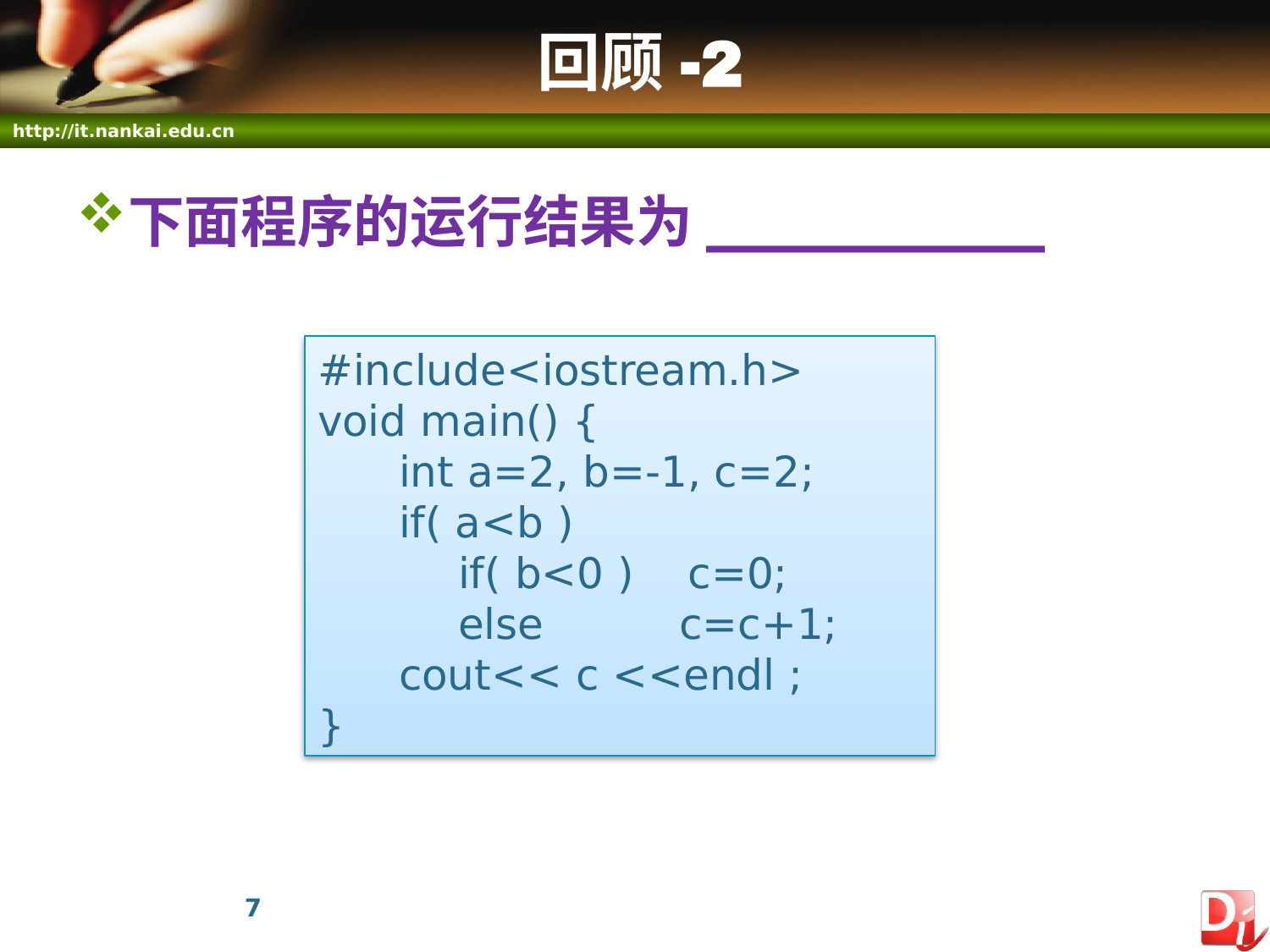

# 回顾-2
下面程序的运行结果为__________
#include<iostream.h>
void main() {
      int a=2, b=-1, c=2;
      if( a<b )
     	 if( b<0 )    c=0;
     	 else          c=c+1;
      cout<< c <<endl ;
}
7